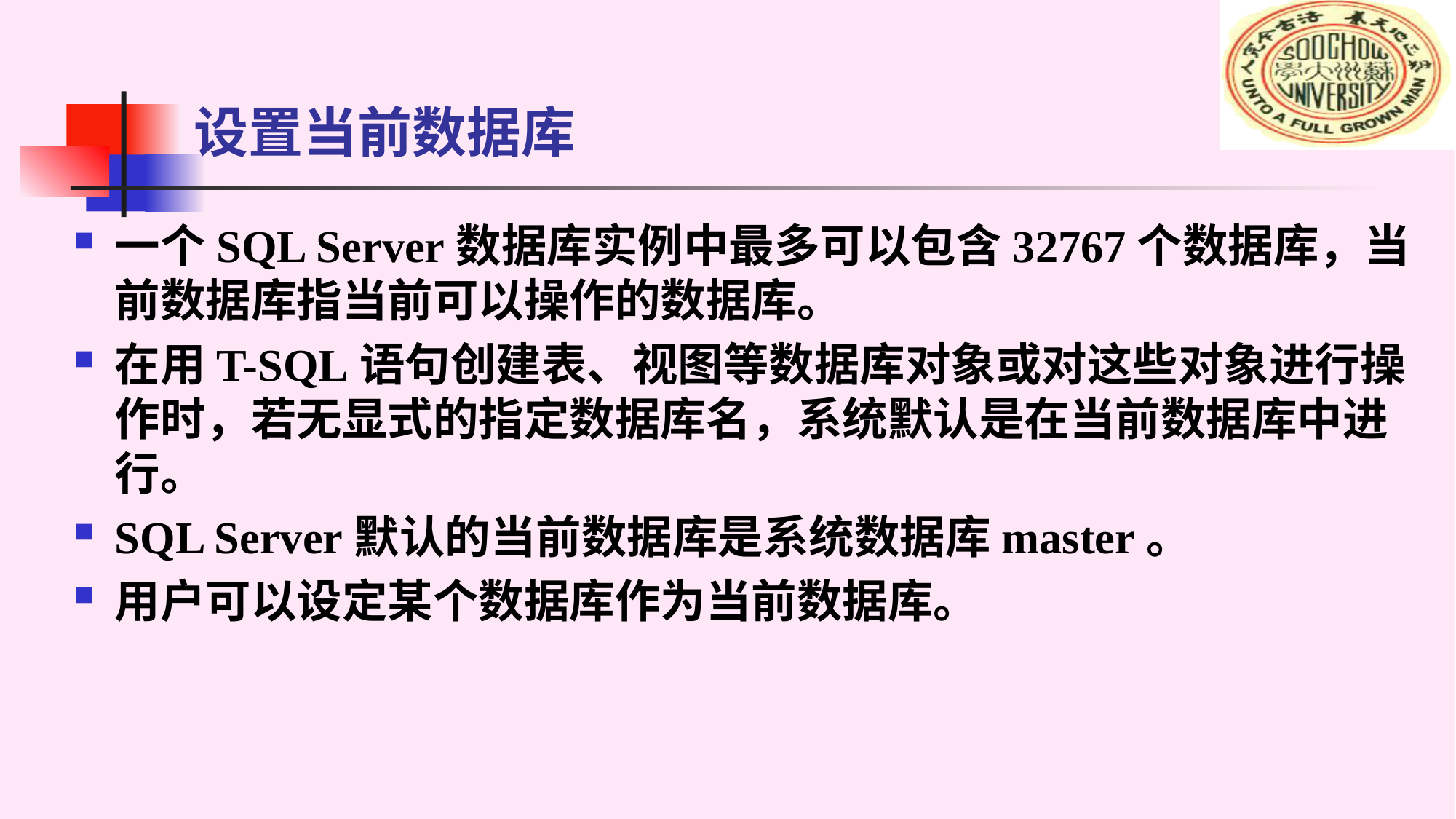

# 设置当前数据库
一个SQL Server数据库实例中最多可以包含32767个数据库，当前数据库指当前可以操作的数据库。
在用T-SQL语句创建表、视图等数据库对象或对这些对象进行操作时，若无显式的指定数据库名，系统默认是在当前数据库中进行。
SQL Server默认的当前数据库是系统数据库master。
用户可以设定某个数据库作为当前数据库。